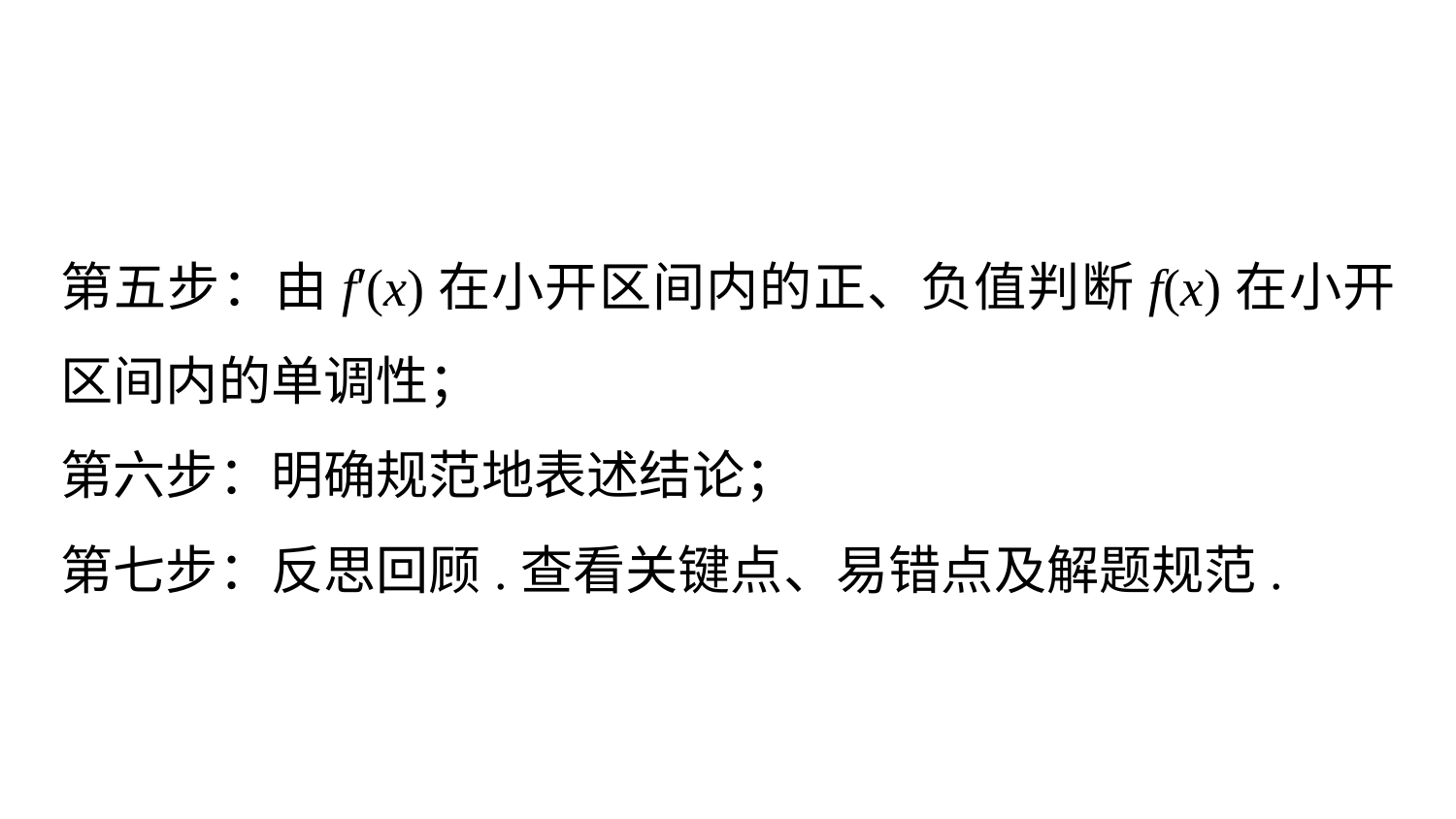

第五步：由f′(x)在小开区间内的正、负值判断f(x)在小开区间内的单调性；
第六步：明确规范地表述结论；
第七步：反思回顾.查看关键点、易错点及解题规范.